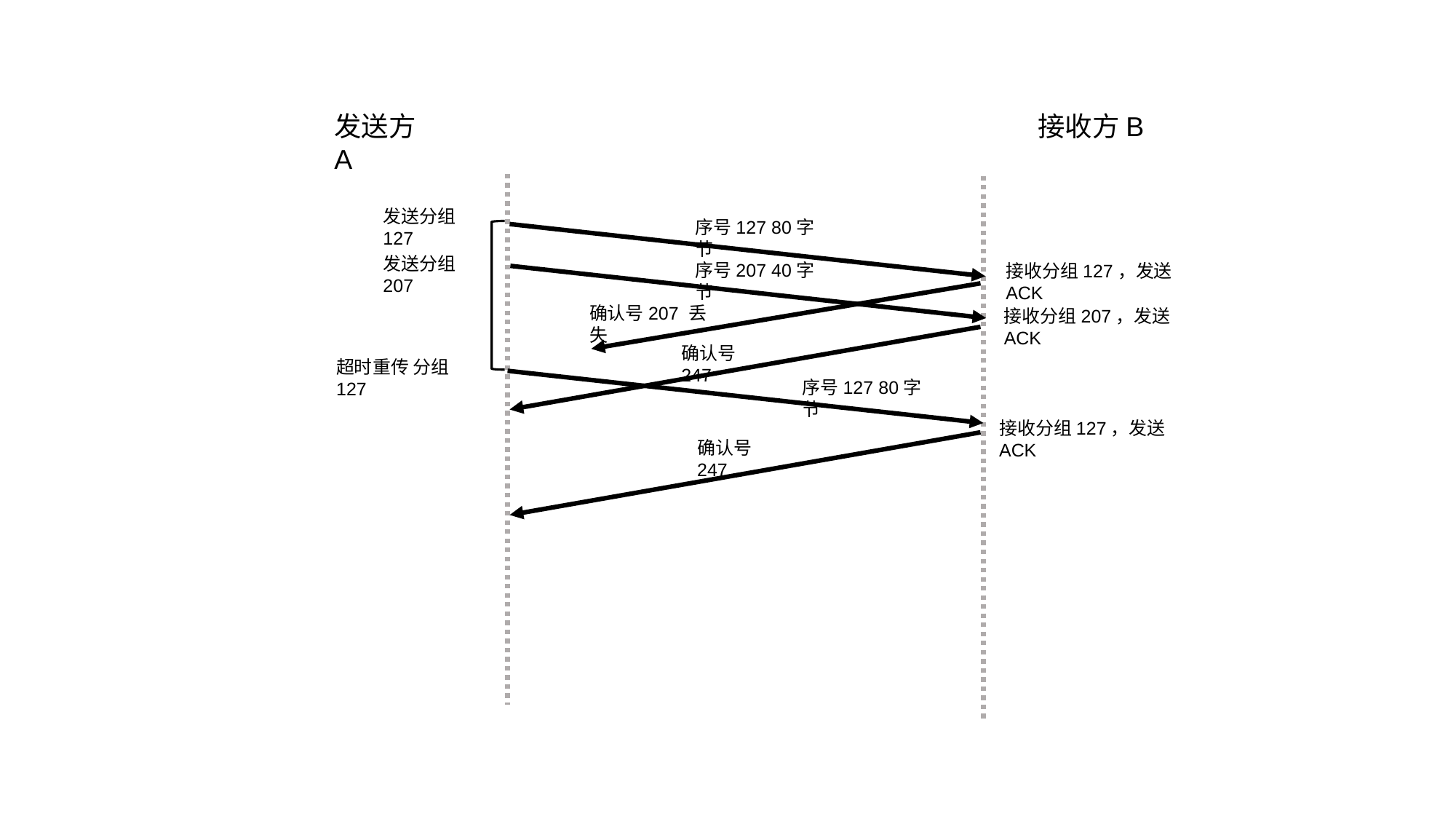

发送方A
接收方B
发送分组127
序号127 80字节

发送分组207
序号207 40字节
接收分组127，发送ACK
确认号207 丢失
接收分组207，发送ACK
确认号247
超时重传 分组127
序号127 80字节
接收分组127，发送ACK
确认号247